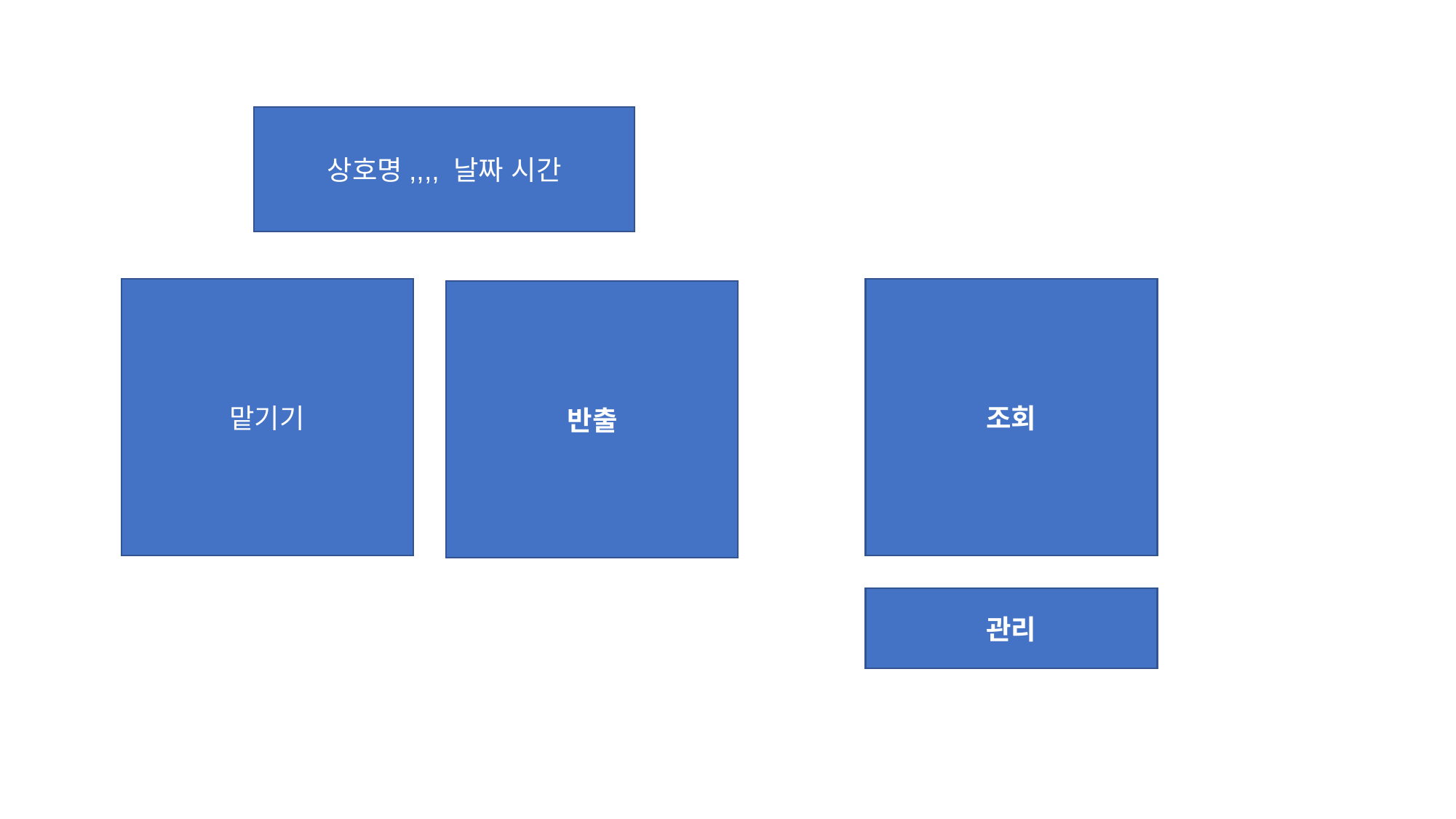

상호명,,,, 날짜 시간
맡기기
조회
반출
관리